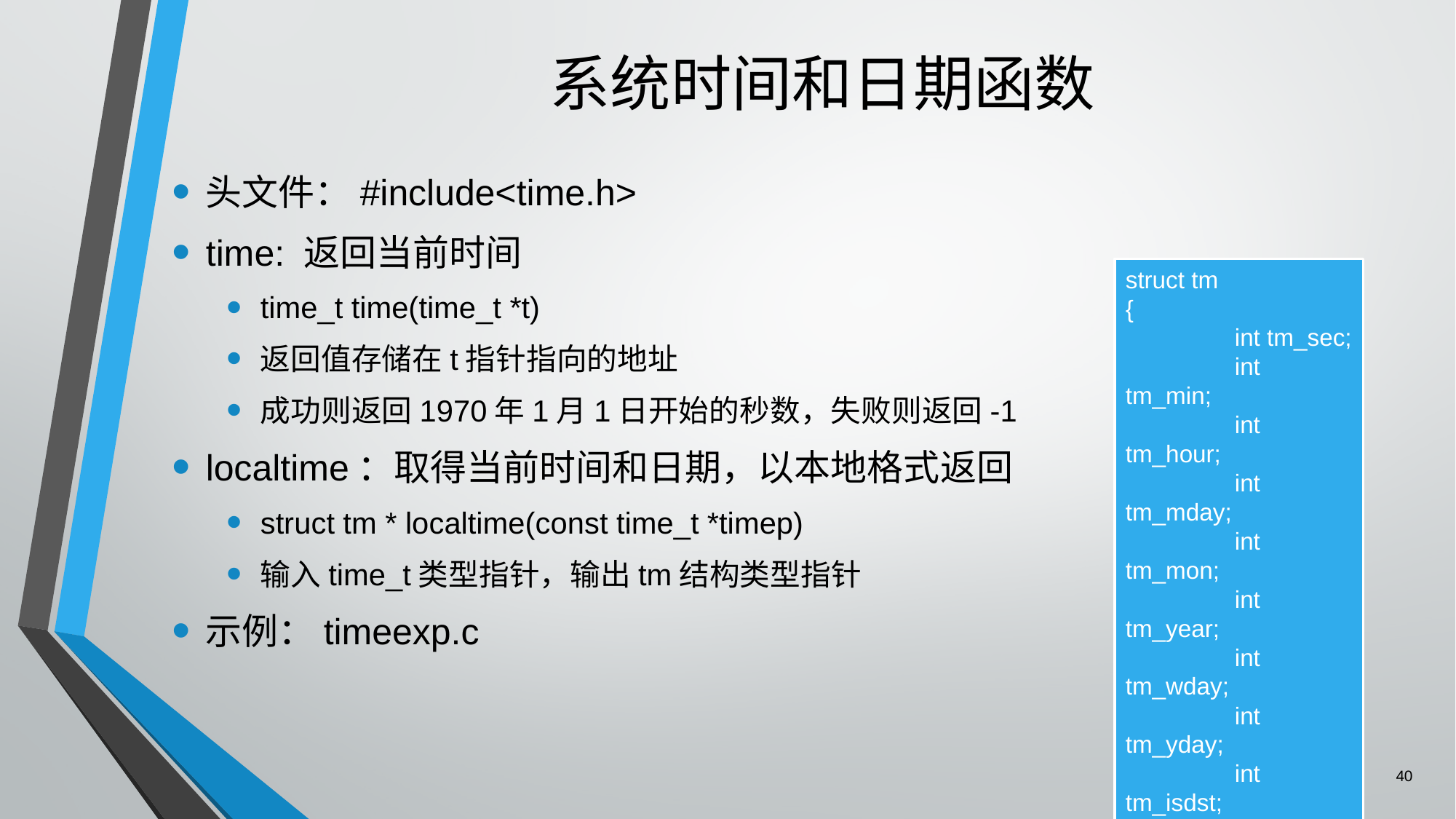

# 系统时间和日期函数
头文件：#include<time.h>
time: 返回当前时间
time_t time(time_t *t)
返回值存储在t指针指向的地址
成功则返回1970年1月1日开始的秒数，失败则返回-1
localtime：取得当前时间和日期，以本地格式返回
struct tm * localtime(const time_t *timep)
输入time_t类型指针，输出tm结构类型指针
示例：timeexp.c
struct tm
{
	int tm_sec;
	int tm_min;
	int tm_hour;
	int tm_mday;
	int tm_mon;
	int tm_year;
	int tm_wday;
	int tm_yday;
	int tm_isdst;
}
40